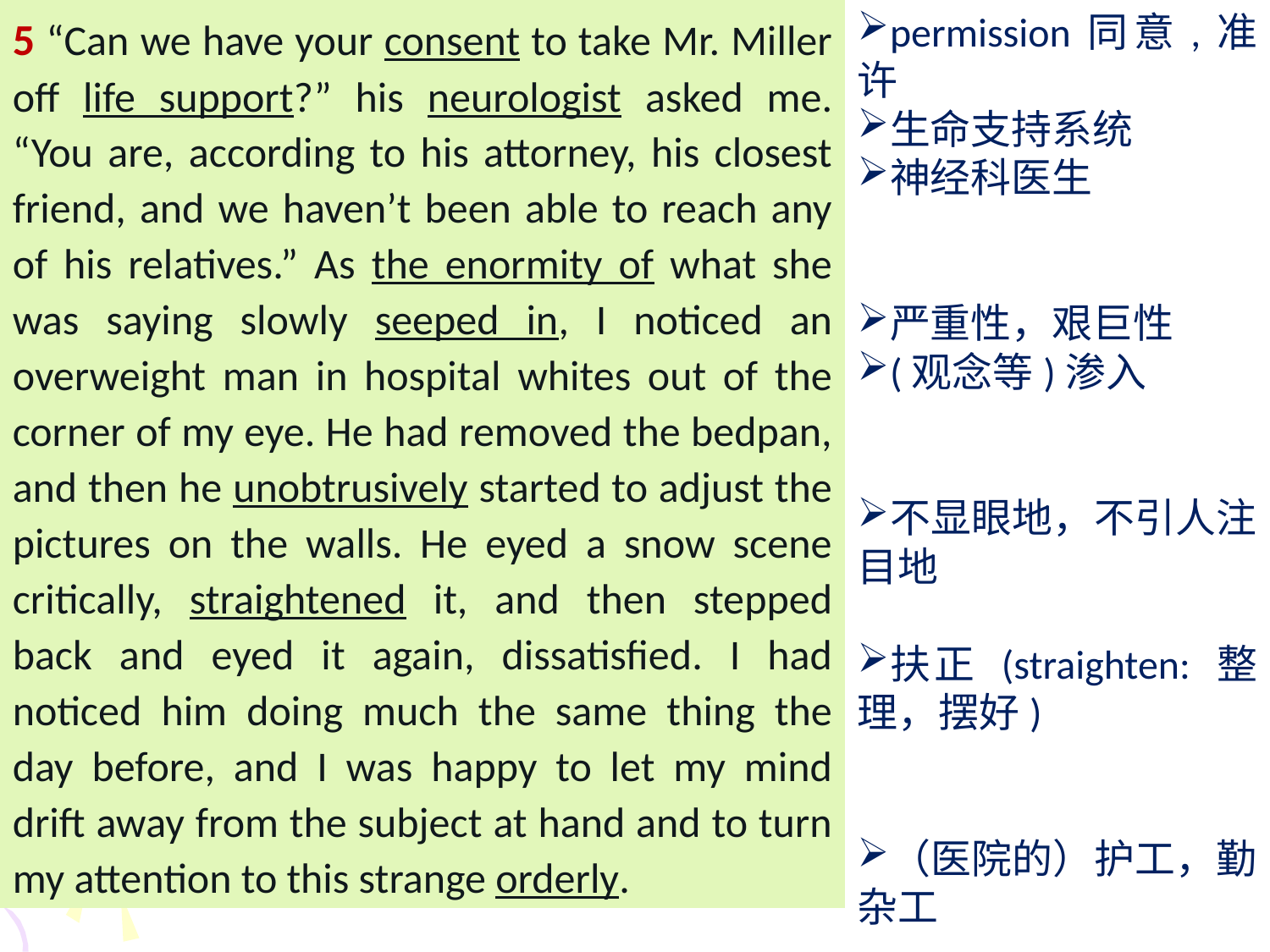

5 “Can we have your consent to take Mr. Miller off life support?” his neurologist asked me. “You are, according to his attorney, his closest friend, and we haven’t been able to reach any of his relatives.” As the enormity of what she was saying slowly seeped in, I noticed an overweight man in hospital whites out of the corner of my eye. He had removed the bedpan, and then he unobtrusively started to adjust the pictures on the walls. He eyed a snow scene critically, straightened it, and then stepped back and eyed it again, dissatisfied. I had noticed him doing much the same thing the day before, and I was happy to let my mind drift away from the subject at hand and to turn my attention to this strange orderly.
permission同意,准许
生命支持系统
神经科医生

严重性，艰巨性
(观念等)渗入

不显眼地，不引人注目地

扶正 (straighten: 整理，摆好)

（医院的）护工，勤杂工